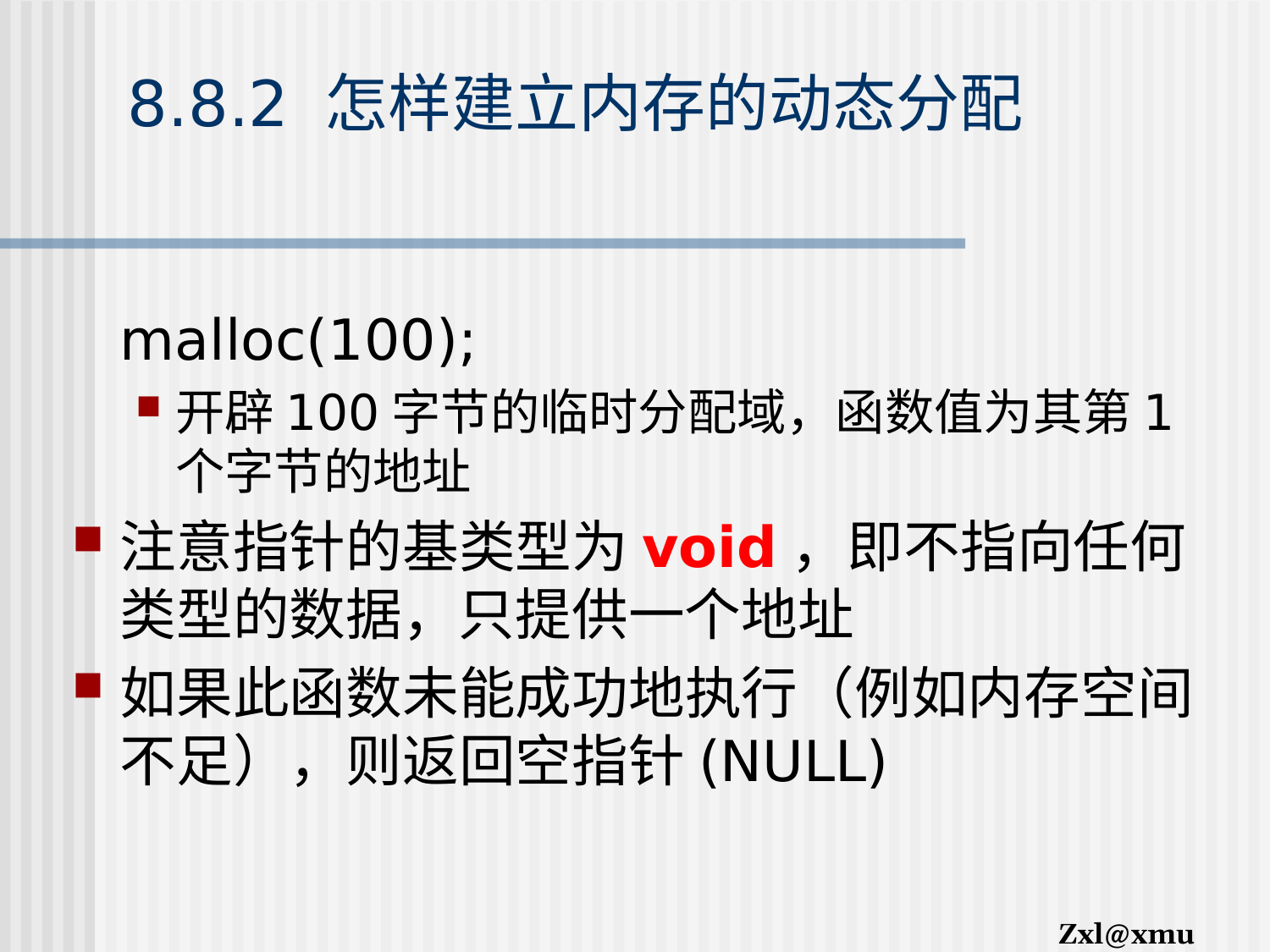

# 8.8.2 怎样建立内存的动态分配

	malloc(100);
开辟100字节的临时分配域，函数值为其第1个字节的地址
注意指针的基类型为void，即不指向任何类型的数据，只提供一个地址
如果此函数未能成功地执行（例如内存空间不足），则返回空指针(NULL)